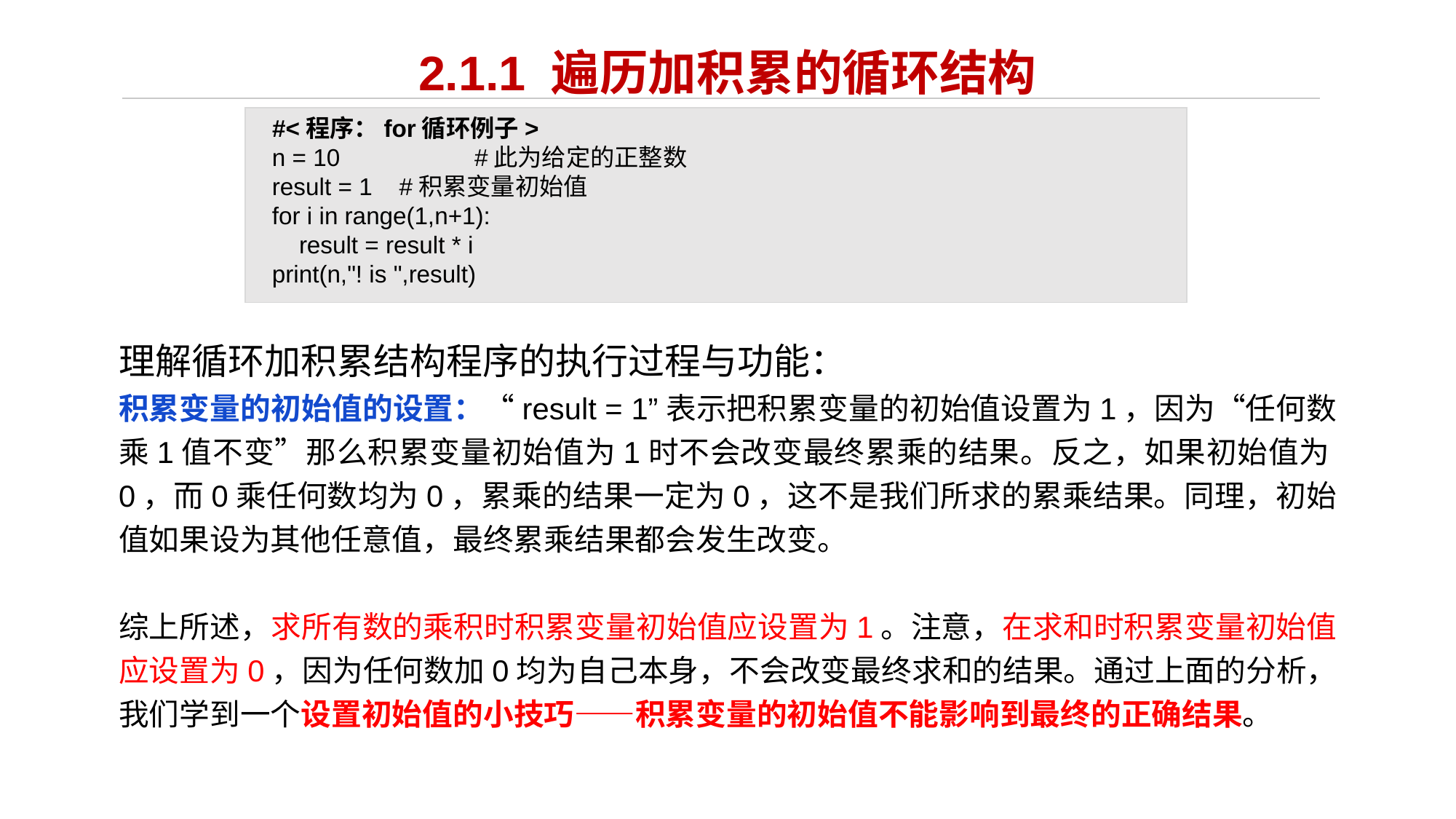

# 2.1.1 遍历加积累的循环结构
#<程序：for循环例子>
n = 10    	#此为给定的正整数
result = 1    #积累变量初始值
for i in range(1,n+1):
    result = result * i
print(n,"! is ",result)

理解循环加积累结构程序的执行过程与功能：
积累变量的初始值的设置：“result = 1”表示把积累变量的初始值设置为1，因为“任何数乘1值不变”那么积累变量初始值为1时不会改变最终累乘的结果。反之，如果初始值为0，而0乘任何数均为0，累乘的结果一定为0，这不是我们所求的累乘结果。同理，初始值如果设为其他任意值，最终累乘结果都会发生改变。

综上所述，求所有数的乘积时积累变量初始值应设置为1。注意，在求和时积累变量初始值应设置为0，因为任何数加0均为自己本身，不会改变最终求和的结果。通过上面的分析，我们学到一个设置初始值的小技巧——积累变量的初始值不能影响到最终的正确结果。